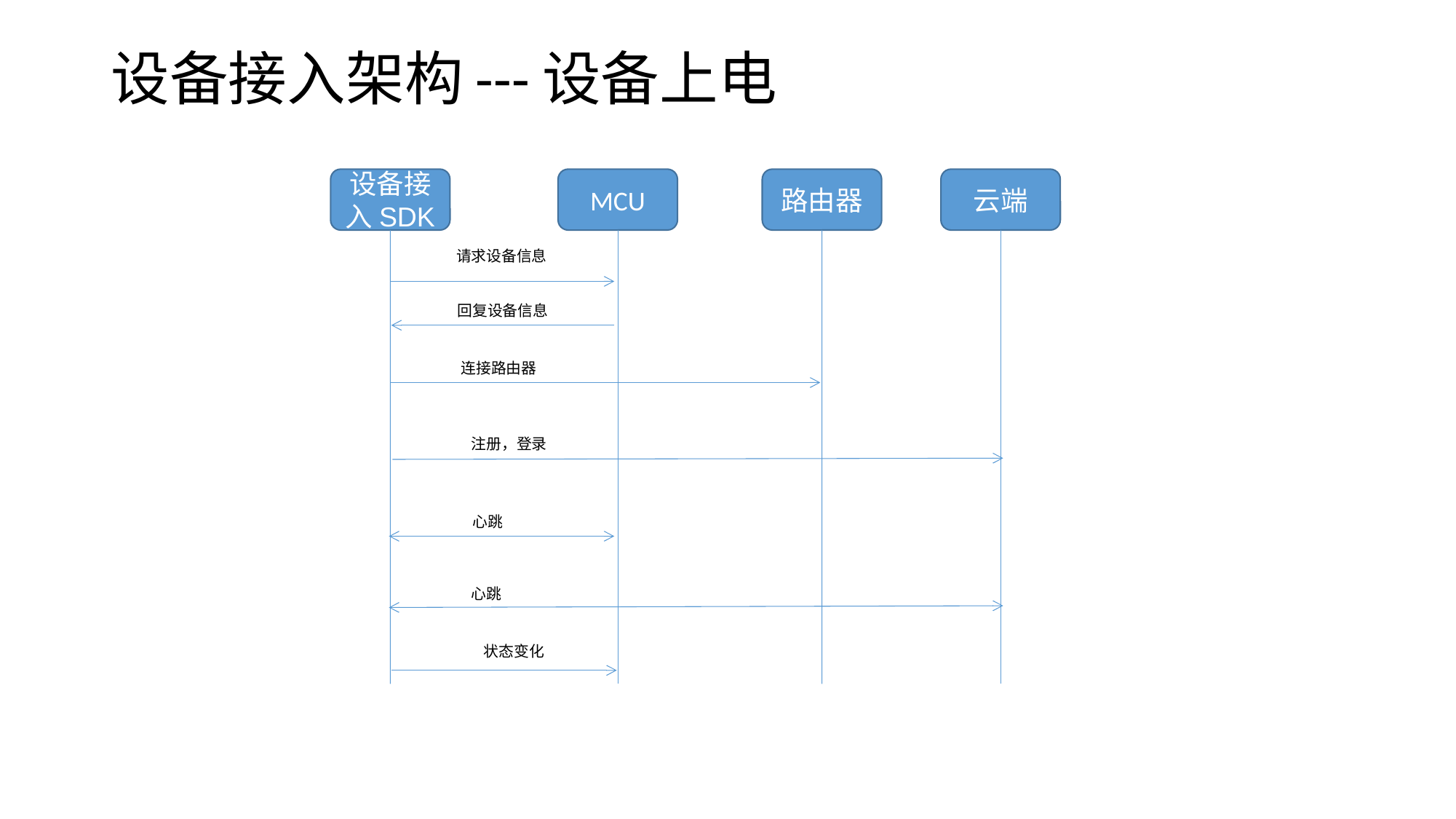

# 设备接入架构---设备上电
设备接入SDK
MCU
路由器
云端
请求设备信息
回复设备信息
连接路由器
注册，登录
心跳
心跳
状态变化